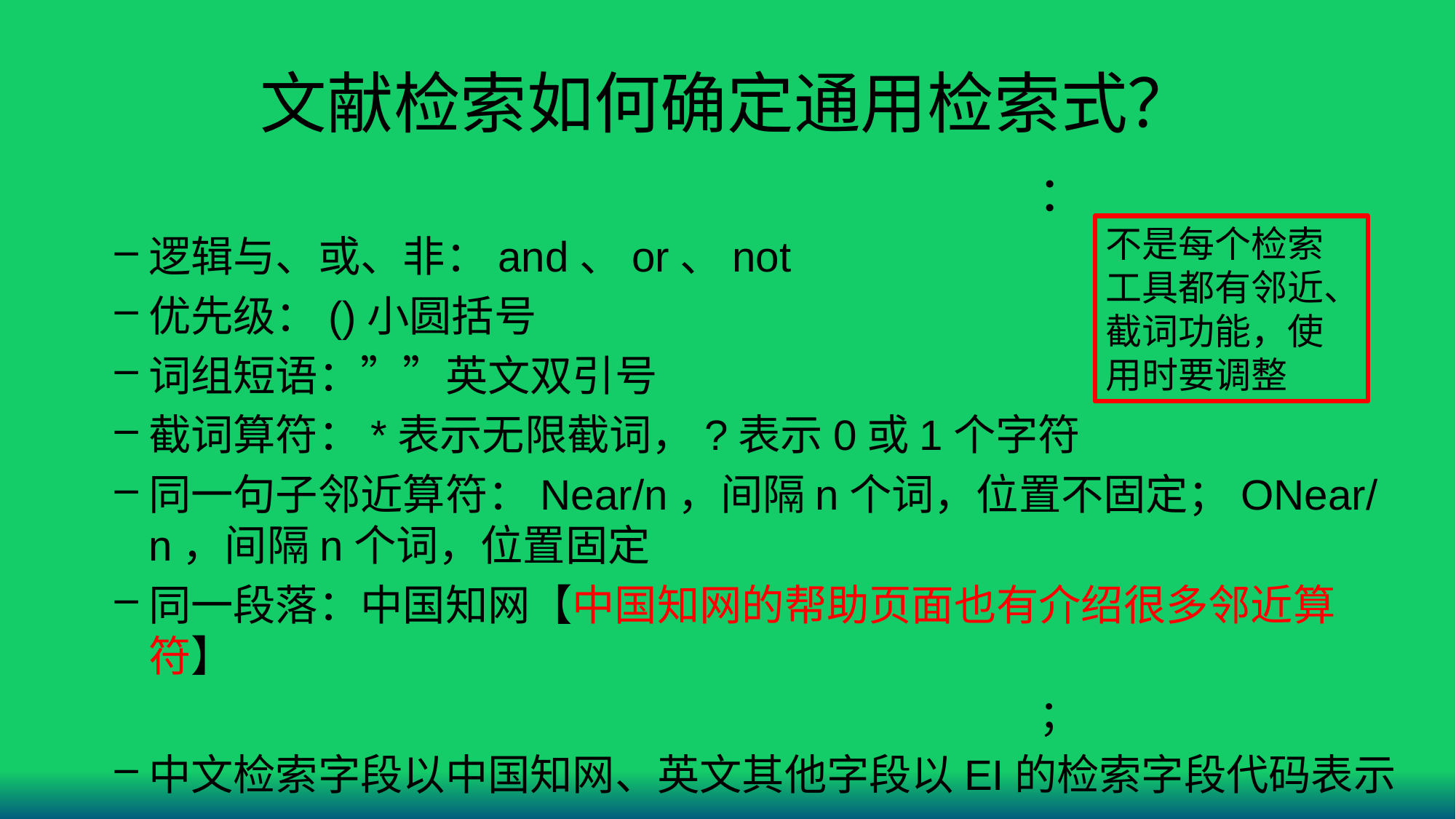

# 文献检索如何确定通用检索式？
以WOS和EI的规则为主，中文和英文分开：
逻辑与、或、非：and、or、not
优先级：()小圆括号
词组短语：””英文双引号
截词算符：*表示无限截词，?表示0或1个字符
同一句子邻近算符：Near/n，间隔n个词，位置不固定；ONear/n，间隔n个词，位置固定
同一段落：中国知网【中国知网的帮助页面也有介绍很多邻近算符】
默认检索字段：篇名、关键词、摘要，可以省略；
中文检索字段以中国知网、英文其他字段以EI的检索字段代码表示

不是每个检索工具都有邻近、截词功能，使用时要调整